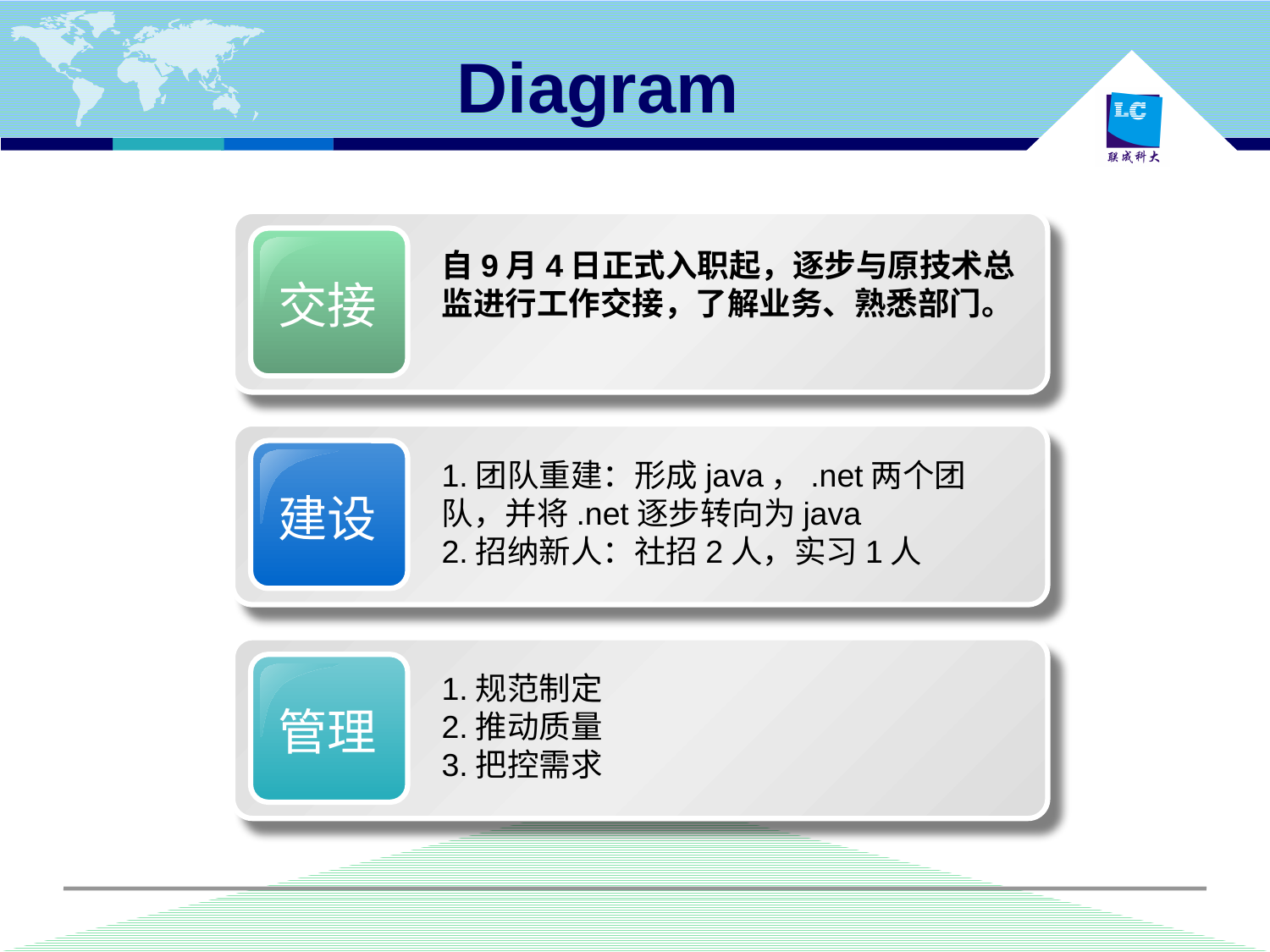

# Diagram

交接
自9月4日正式入职起，逐步与原技术总监进行工作交接，了解业务、熟悉部门。

建设
1.团队重建：形成java，.net两个团队，并将.net逐步转向为java
2.招纳新人：社招2人，实习1人

管理
1.规范制定
2.推动质量
3.把控需求